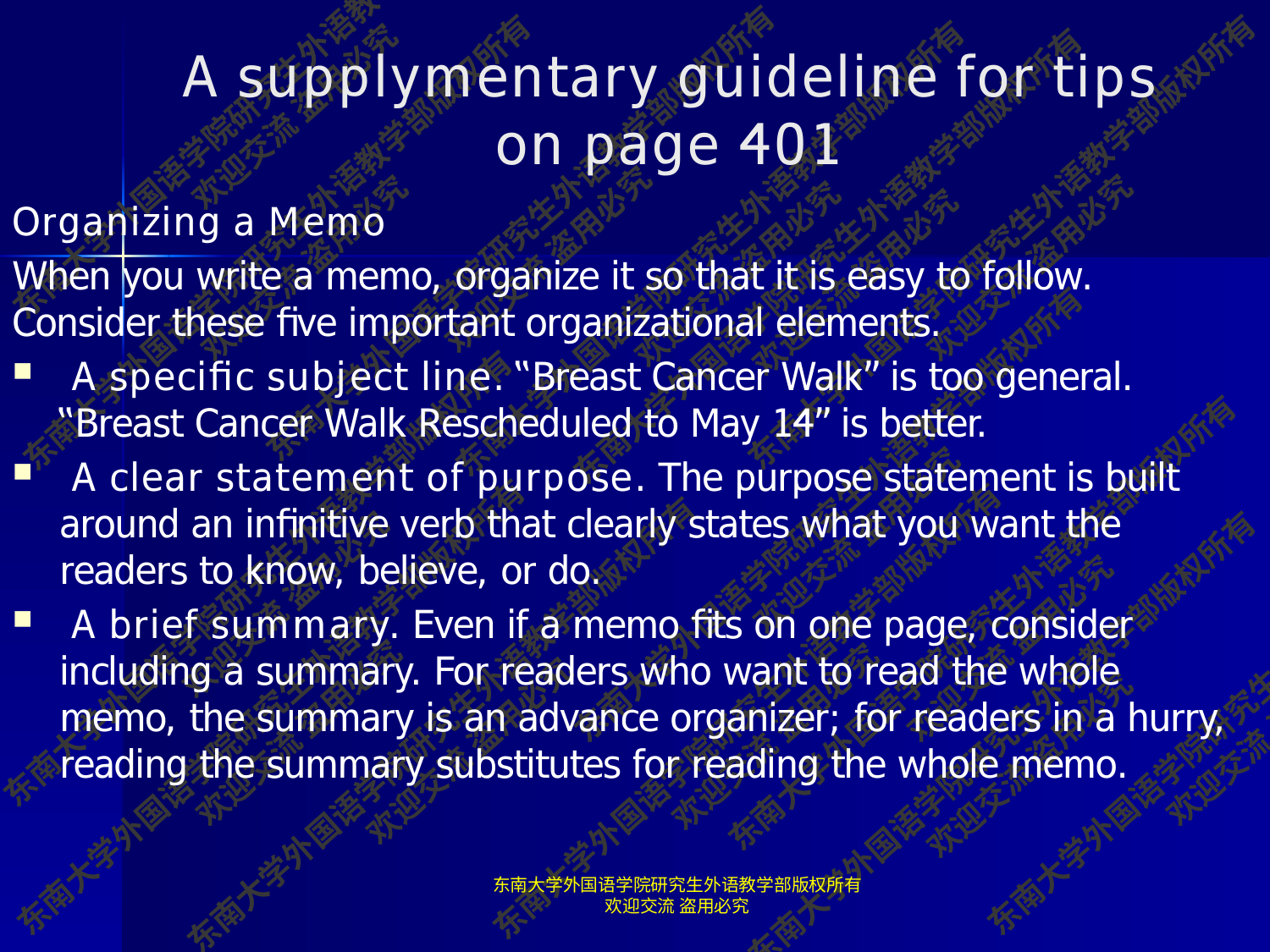

# A supplymentary guideline for tips on page 401
Organizing a Memo
When you write a memo, organize it so that it is easy to follow. Consider these five important organizational elements.
 A specific subject line. “Breast Cancer Walk” is too general. “Breast Cancer Walk Rescheduled to May 14” is better.
 A clear statement of purpose. The purpose statement is built around an infinitive verb that clearly states what you want the readers to know, believe, or do.
 A brief summary. Even if a memo fits on one page, consider including a summary. For readers who want to read the whole memo, the summary is an advance organizer; for readers in a hurry, reading the summary substitutes for reading the whole memo.

东南大学外国语学院研究生外语教学部版权所有 欢迎交流 盗用必究